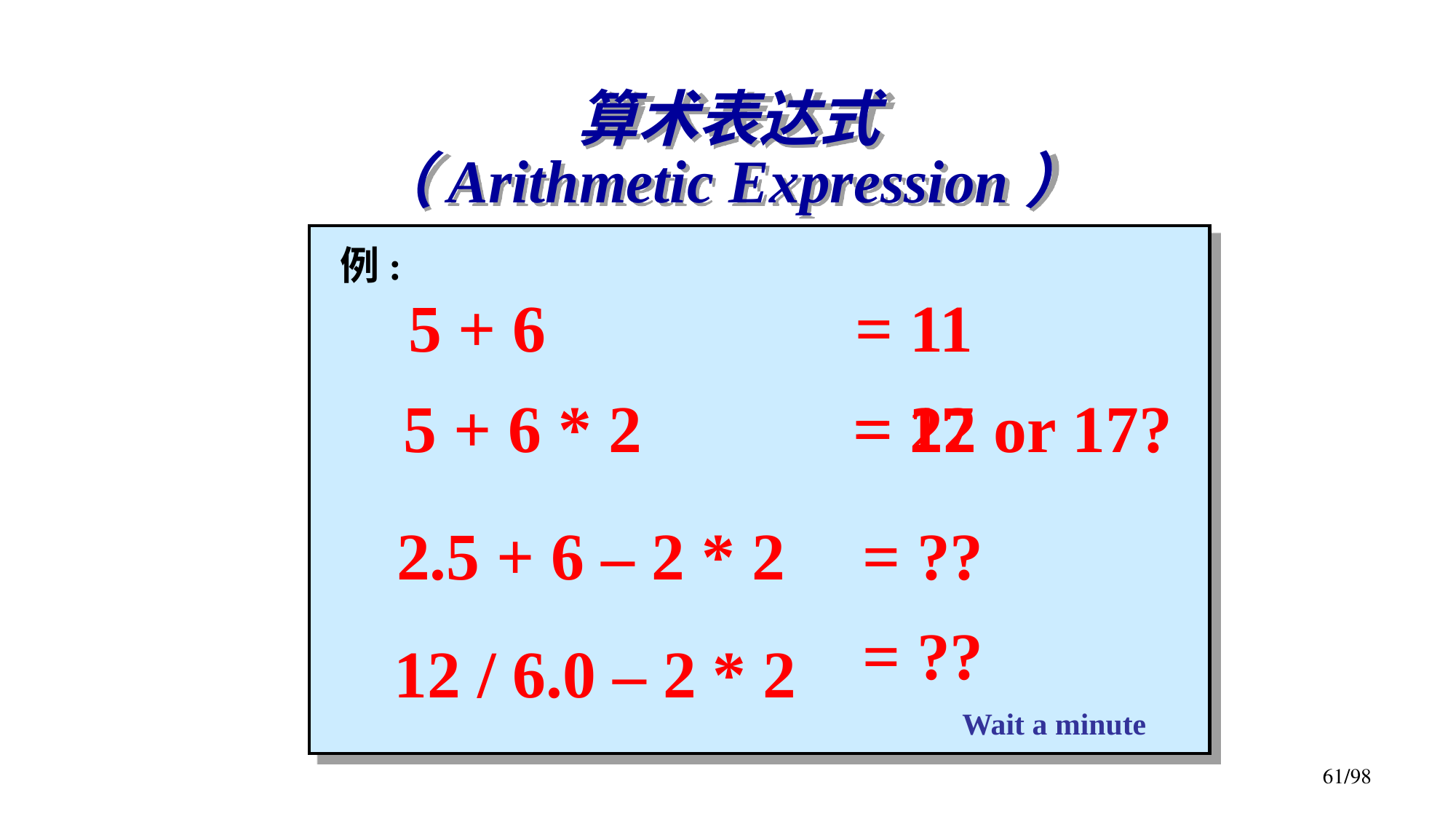

算术表达式
（Arithmetic Expression）
例:

5 + 6
= 11
5 + 6 * 2
= 17
= 22 or 17?
2.5 + 6 – 2 * 2
= ??
= ??
12 / 6.0 – 2 * 2
Wait a minute